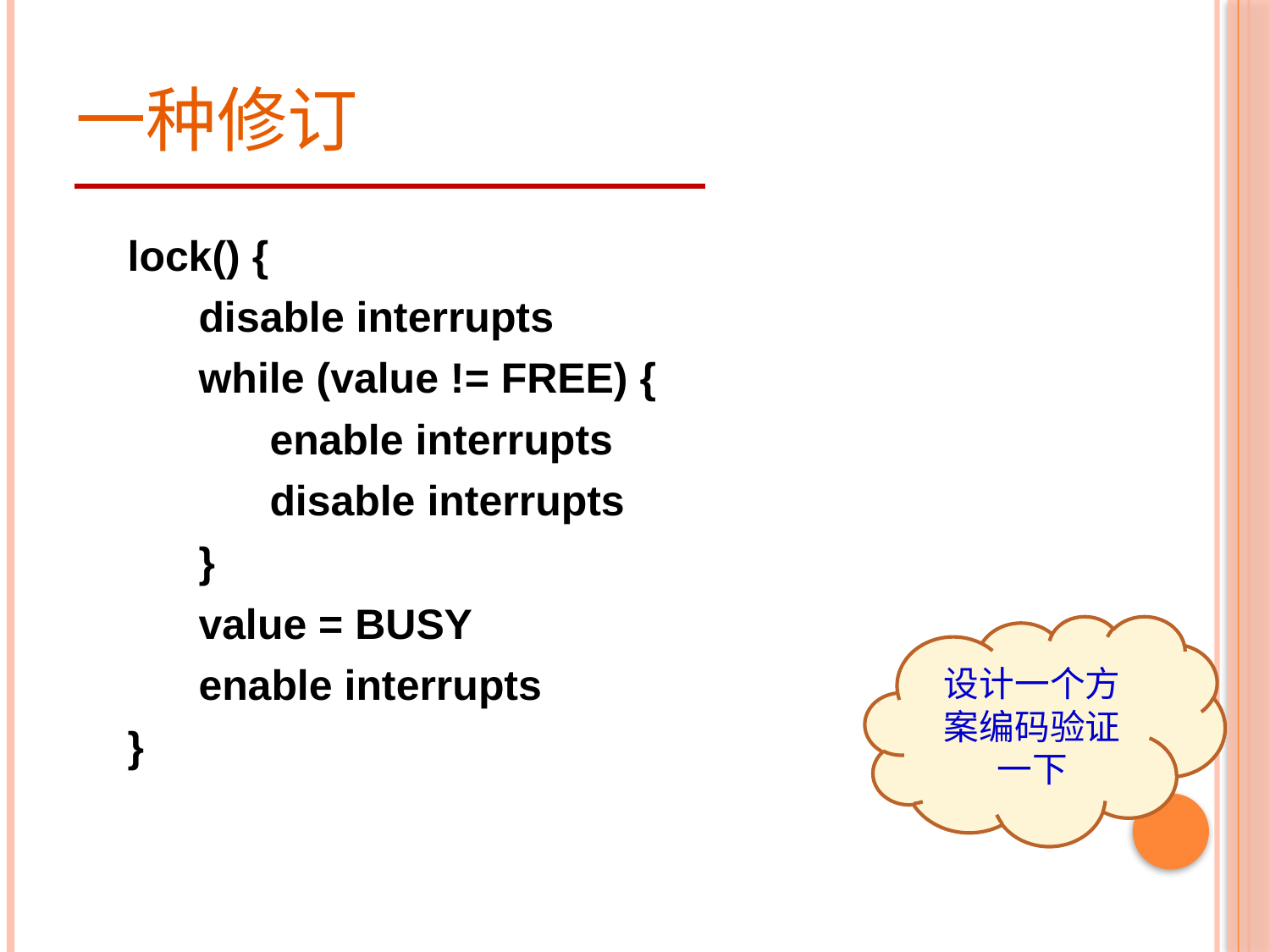

# 一种修订
lock() {
      disable interrupts
      while (value != FREE) {
            enable interrupts
            disable interrupts
      }
      value = BUSY
      enable interrupts
}
设计一个方案编码验证一下